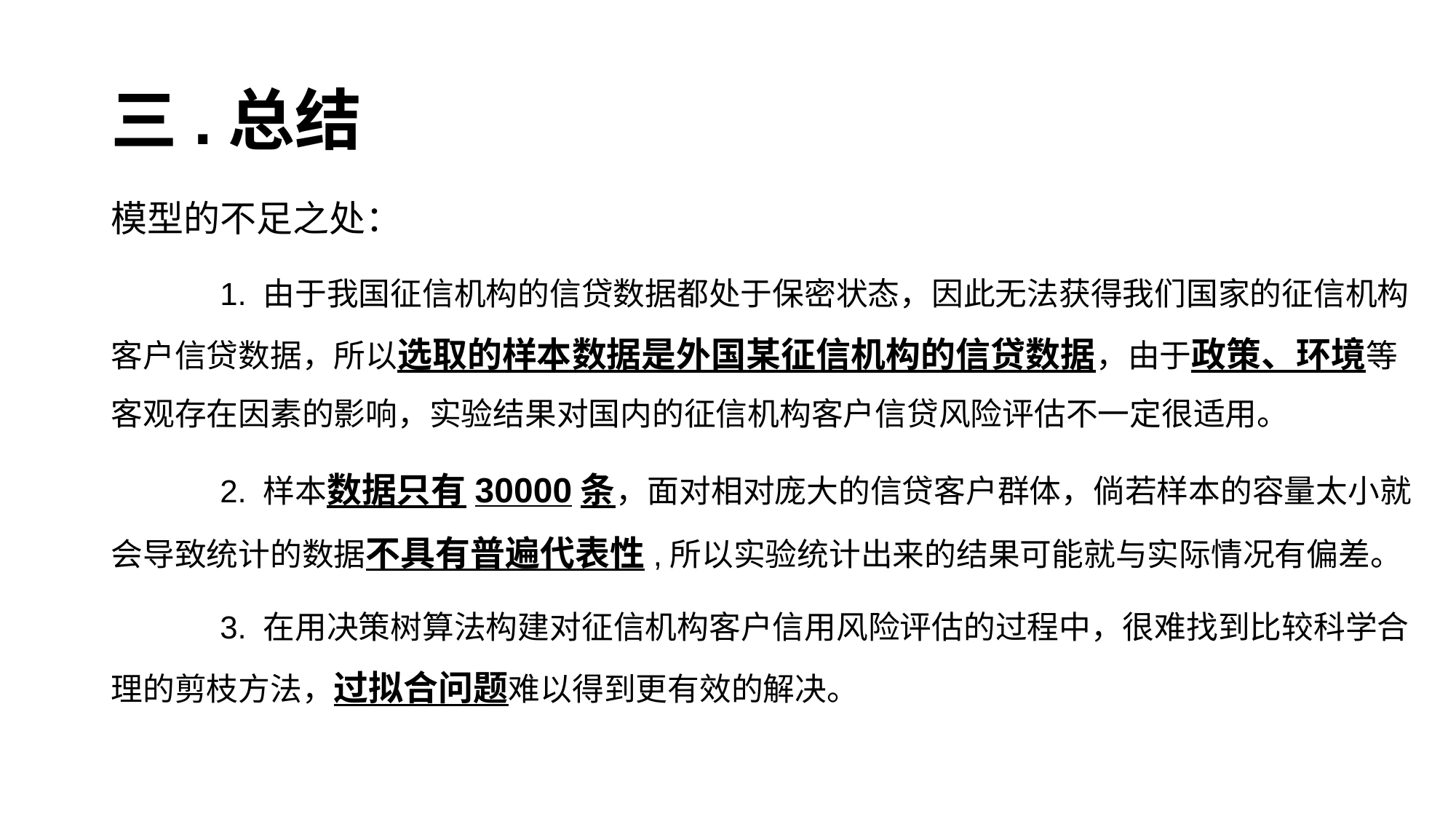

# 三.总结
模型的不足之处：
	1. 由于我国征信机构的信贷数据都处于保密状态，因此无法获得我们国家的征信机构客户信贷数据，所以选取的样本数据是外国某征信机构的信贷数据，由于政策、环境等客观存在因素的影响，实验结果对国内的征信机构客户信贷风险评估不一定很适用。
	2. 样本数据只有30000条，面对相对庞大的信贷客户群体，倘若样本的容量太小就会导致统计的数据不具有普遍代表性,所以实验统计出来的结果可能就与实际情况有偏差。
	3. 在用决策树算法构建对征信机构客户信用风险评估的过程中，很难找到比较科学合理的剪枝方法，过拟合问题难以得到更有效的解决。